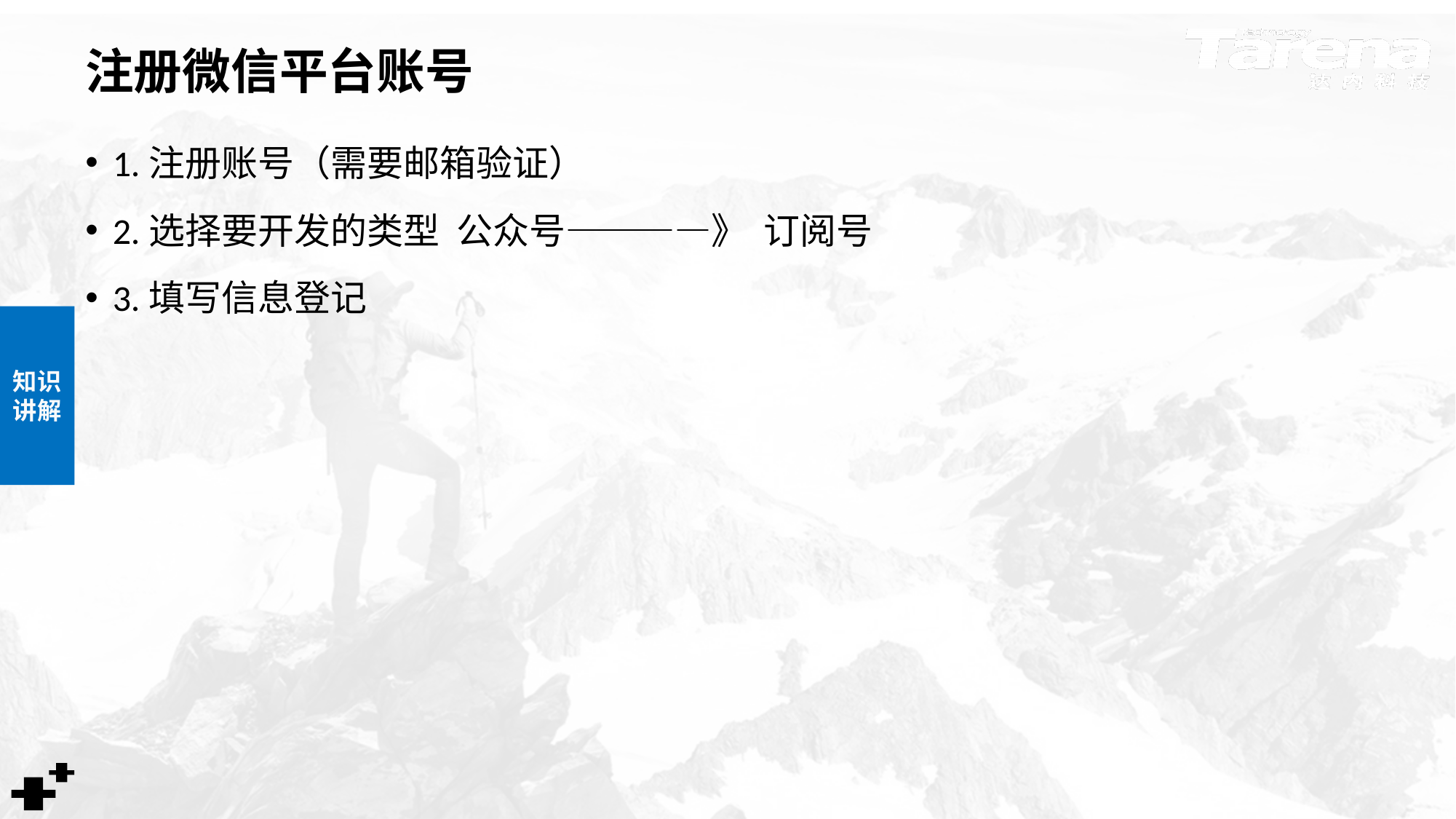

# 注册微信平台账号
1.注册账号（需要邮箱验证）
2.选择要开发的类型  公众号————》  订阅号
3.填写信息登记